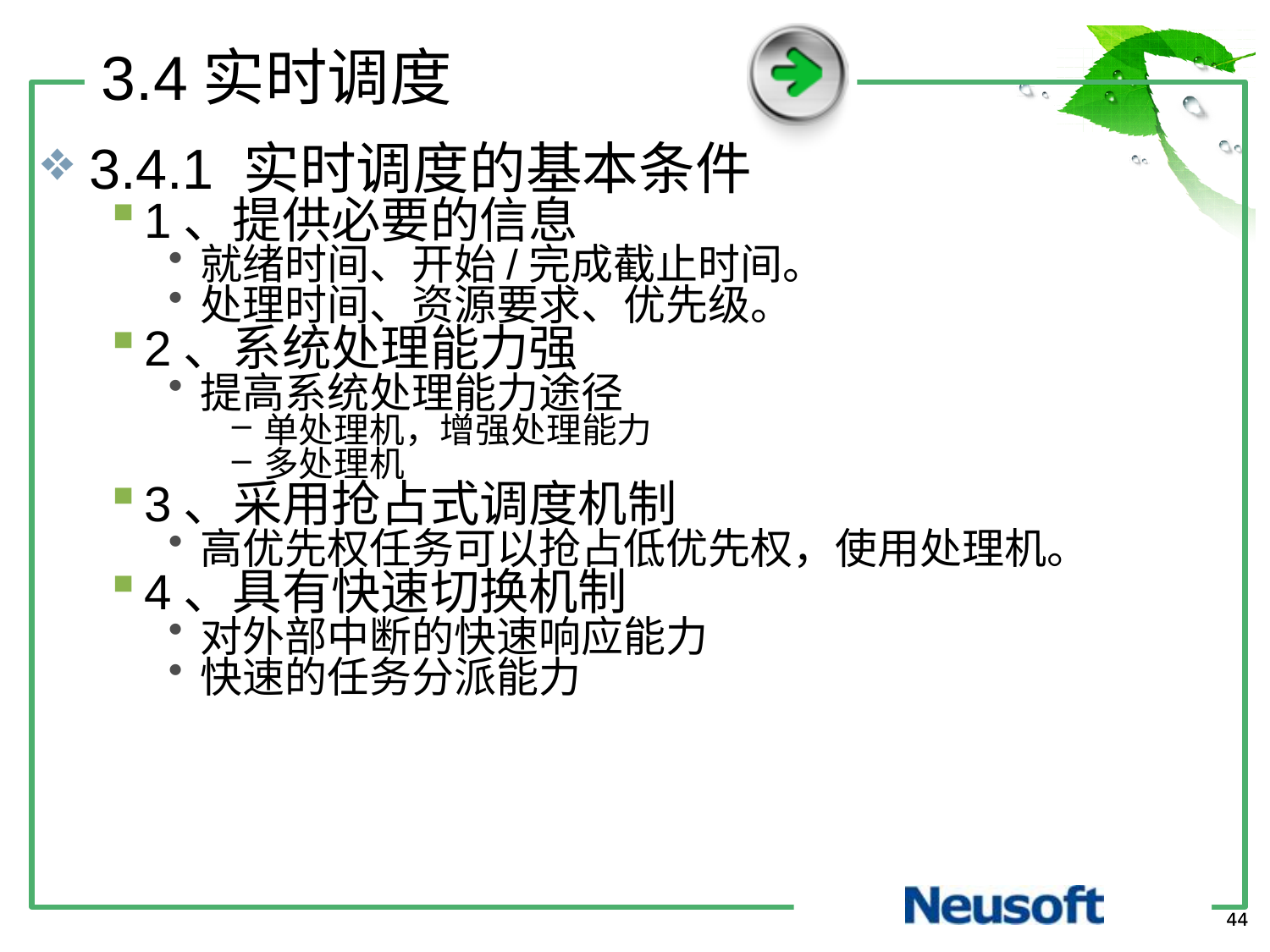

3.4实时调度
3.4.1 实时调度的基本条件
1、提供必要的信息
就绪时间、开始/完成截止时间。
处理时间、资源要求、优先级。
2、系统处理能力强
提高系统处理能力途径
单处理机，增强处理能力
多处理机
3、采用抢占式调度机制
高优先权任务可以抢占低优先权，使用处理机。
4、具有快速切换机制
对外部中断的快速响应能力
快速的任务分派能力
44
44